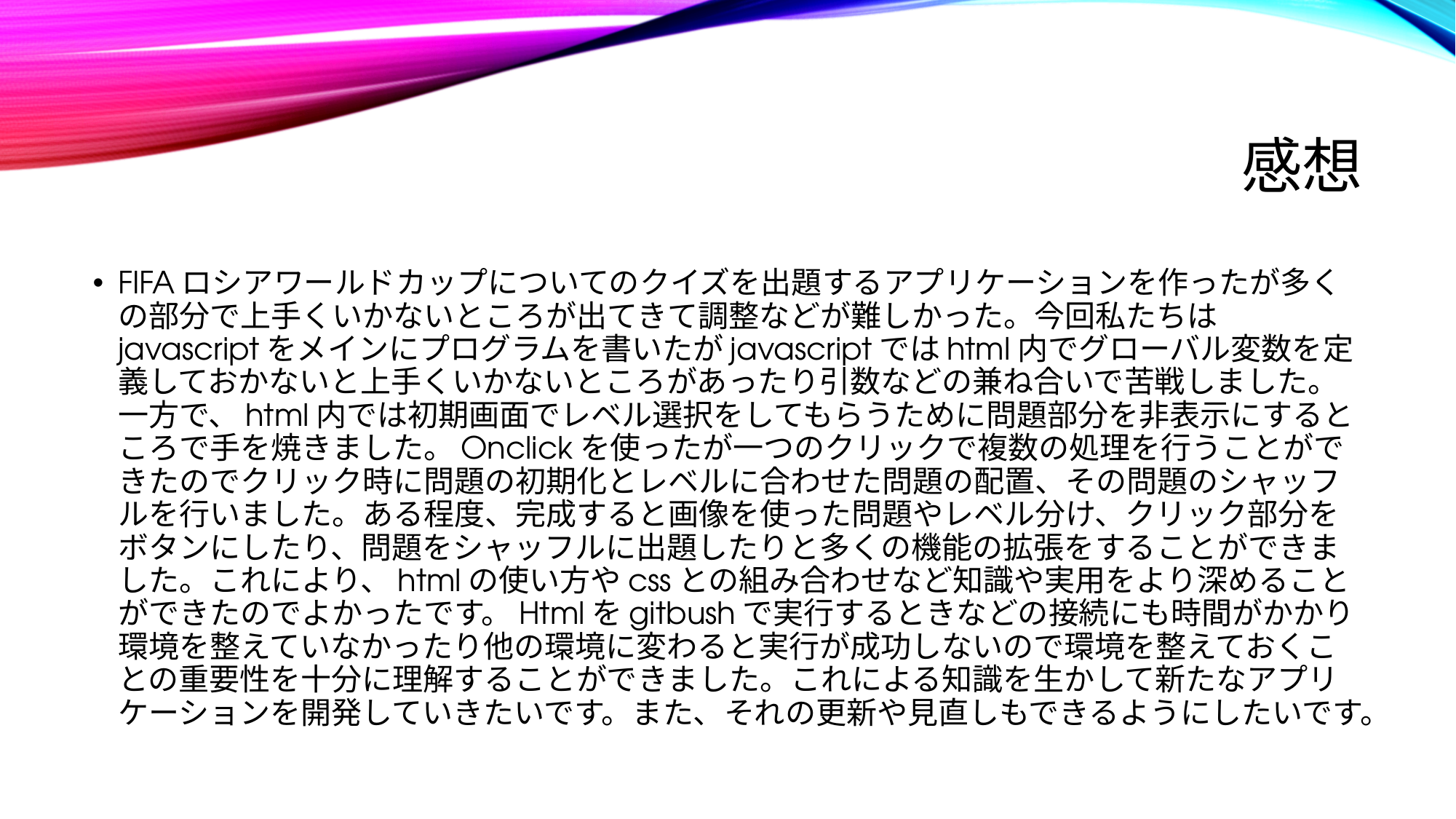

# 感想
FIFAロシアワールドカップについてのクイズを出題するアプリケーションを作ったが多くの部分で上手くいかないところが出てきて調整などが難しかった。今回私たちはjavascriptをメインにプログラムを書いたがjavascriptではhtml内でグローバル変数を定義しておかないと上手くいかないところがあったり引数などの兼ね合いで苦戦しました。一方で、html内では初期画面でレベル選択をしてもらうために問題部分を非表示にするところで手を焼きました。Onclickを使ったが一つのクリックで複数の処理を行うことができたのでクリック時に問題の初期化とレベルに合わせた問題の配置、その問題のシャッフルを行いました。ある程度、完成すると画像を使った問題やレベル分け、クリック部分をボタンにしたり、問題をシャッフルに出題したりと多くの機能の拡張をすることができました。これにより、htmlの使い方やcssとの組み合わせなど知識や実用をより深めることができたのでよかったです。Htmlをgitbushで実行するときなどの接続にも時間がかかり環境を整えていなかったり他の環境に変わると実行が成功しないので環境を整えておくことの重要性を十分に理解することができました。これによる知識を生かして新たなアプリケーションを開発していきたいです。また、それの更新や見直しもできるようにしたいです。